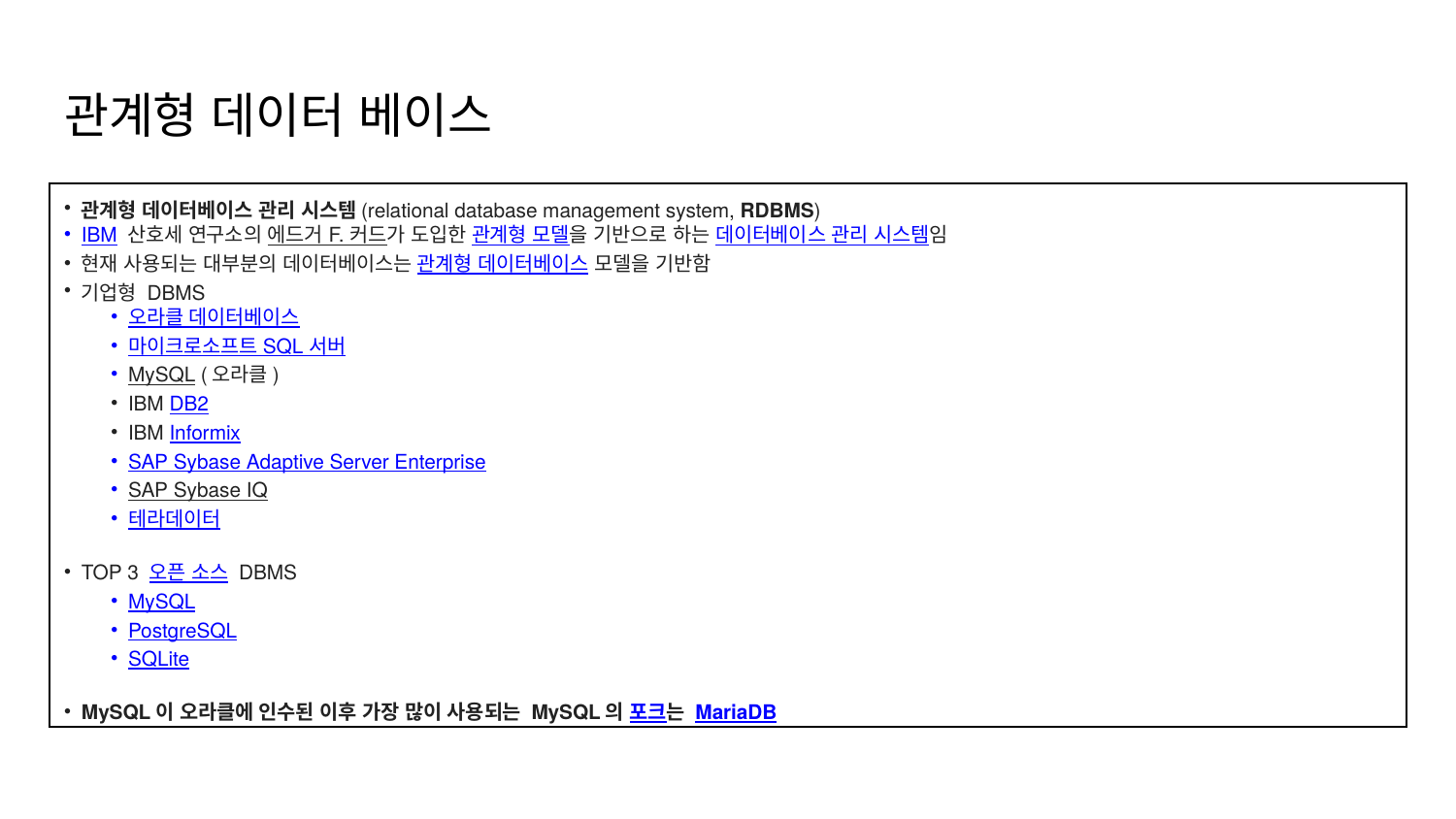

# 관계형 데이터 베이스
관계형 데이터베이스 관리 시스템(relational database management system, RDBMS)
IBM 산호세 연구소의 에드거 F. 커드가 도입한 관계형 모델을 기반으로 하는 데이터베이스 관리 시스템임
현재 사용되는 대부분의 데이터베이스는 관계형 데이터베이스 모델을 기반함
기업형 DBMS
오라클 데이터베이스
마이크로소프트 SQL 서버
MySQL (오라클)
IBM DB2
IBM Informix
SAP Sybase Adaptive Server Enterprise
SAP Sybase IQ
테라데이터

TOP 3 오픈 소스 DBMS
MySQL
PostgreSQL
SQLite

MySQL이 오라클에 인수된 이후 가장 많이 사용되는 MySQL의 포크는 MariaDB